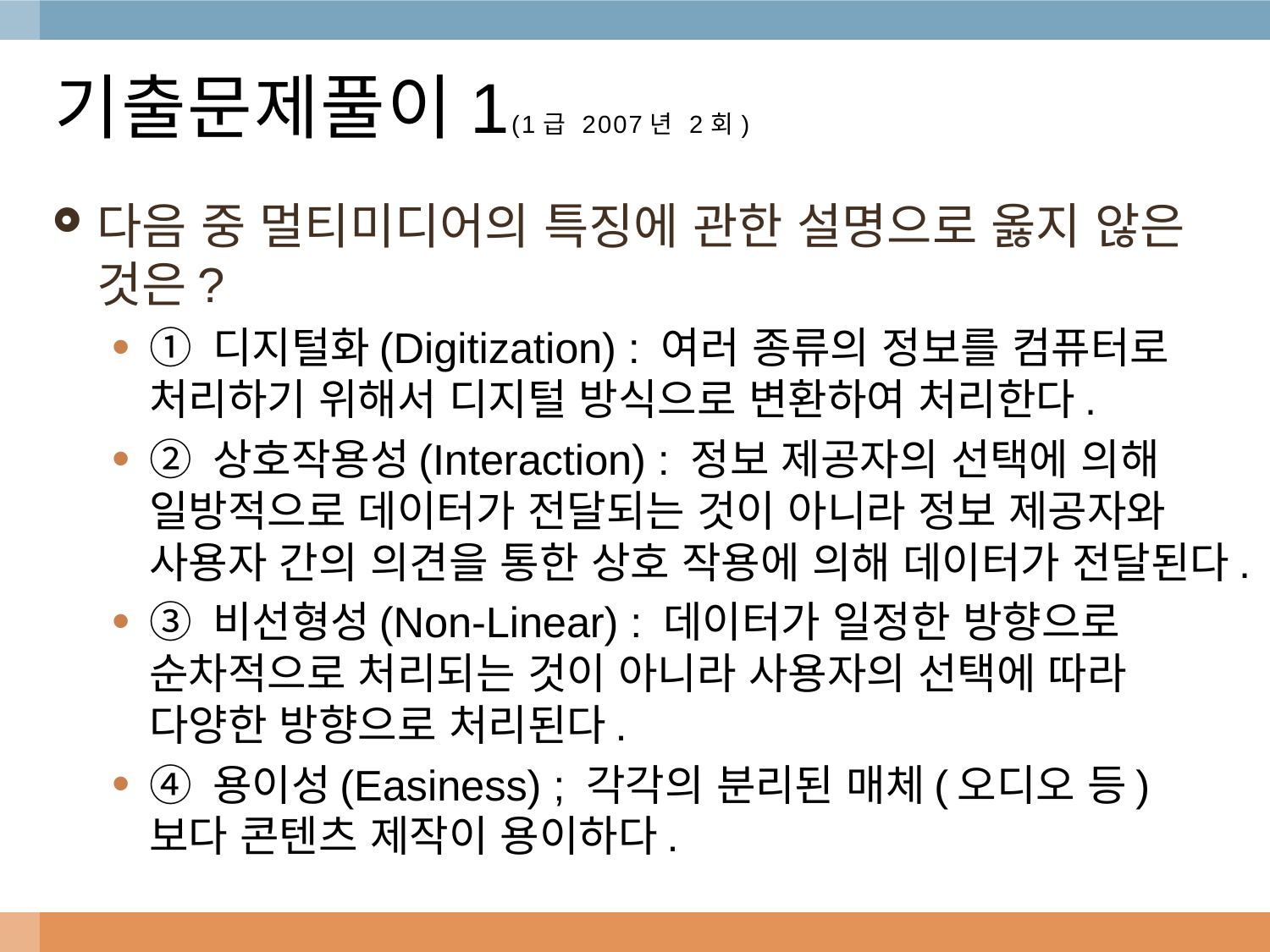

# 기출문제풀이1(1급 2007년 2회)
다음 중 멀티미디어의 특징에 관한 설명으로 옳지 않은 것은?
① 디지털화(Digitization) : 여러 종류의 정보를 컴퓨터로 처리하기 위해서 디지털 방식으로 변환하여 처리한다.
② 상호작용성(Interaction) : 정보 제공자의 선택에 의해 일방적으로 데이터가 전달되는 것이 아니라 정보 제공자와 사용자 간의 의견을 통한 상호 작용에 의해 데이터가 전달된다.
③ 비선형성(Non-Linear) : 데이터가 일정한 방향으로 순차적으로 처리되는 것이 아니라 사용자의 선택에 따라 다양한 방향으로 처리된다.
④ 용이성(Easiness) ; 각각의 분리된 매체(오디오 등)보다 콘텐츠 제작이 용이하다.